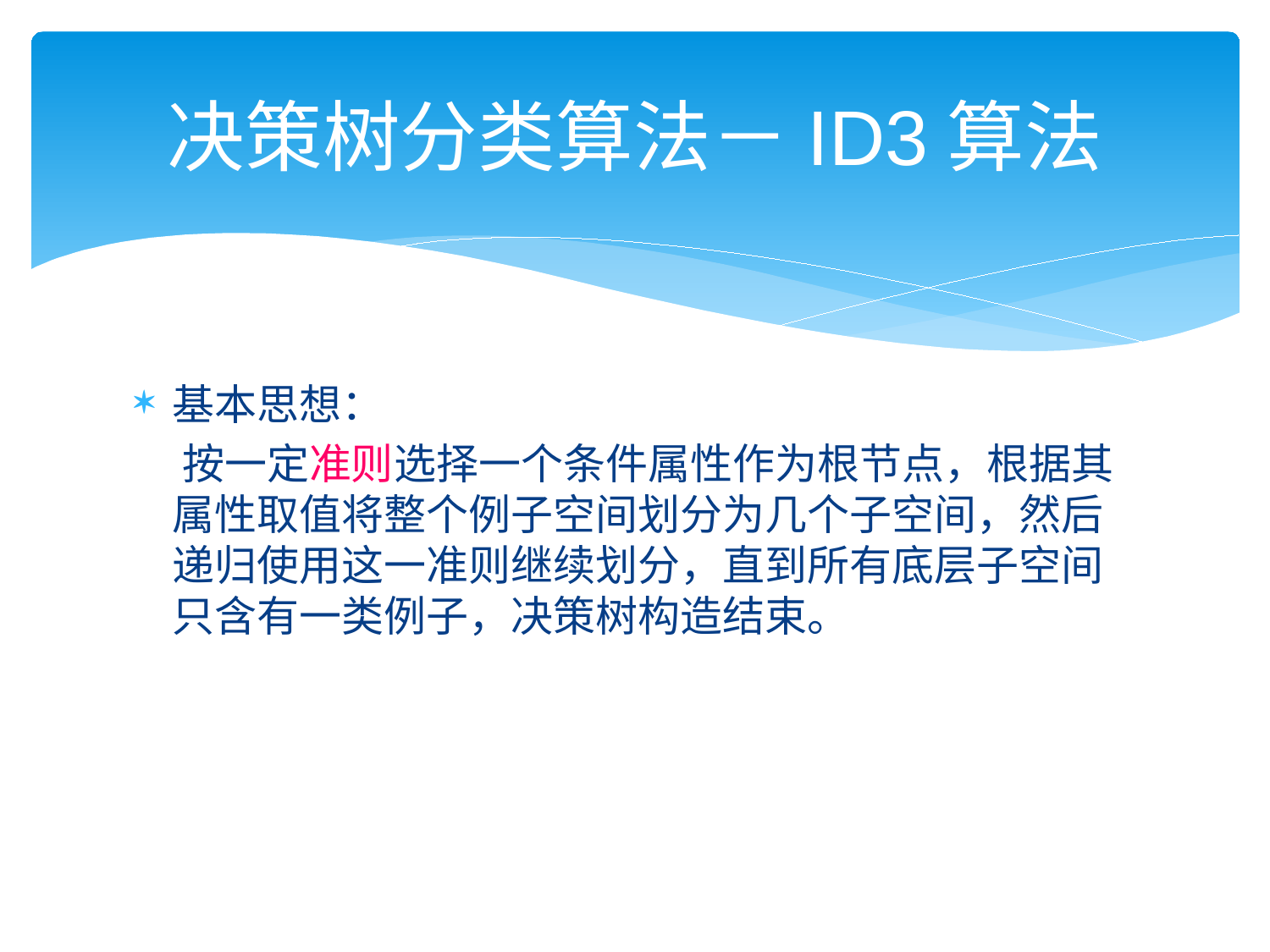

# 决策树分类算法－ID3算法
基本思想：
    按一定准则选择一个条件属性作为根节点，根据其属性取值将整个例子空间划分为几个子空间，然后递归使用这一准则继续划分，直到所有底层子空间只含有一类例子，决策树构造结束。